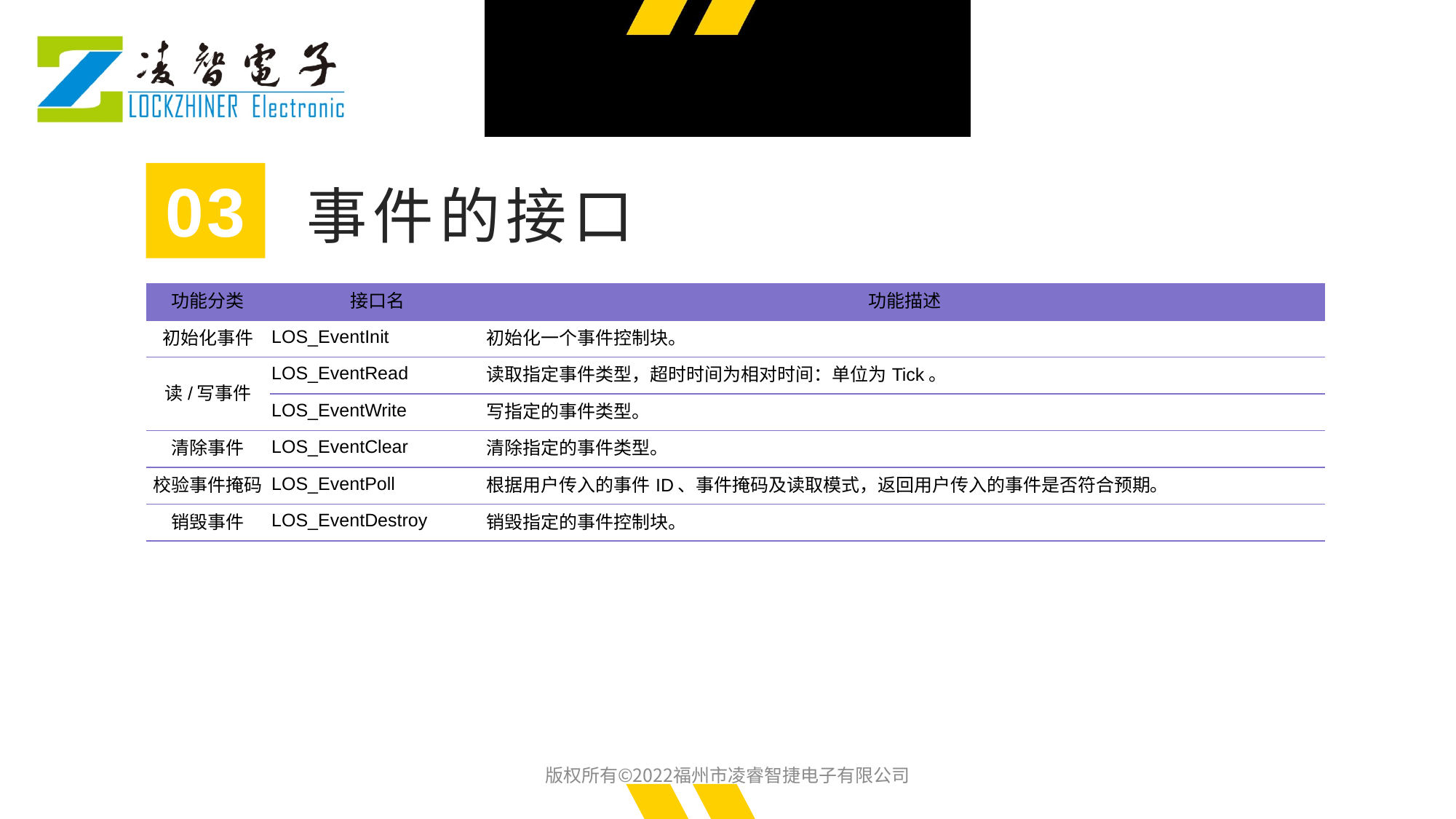

03
事件的接口
| 功能分类 | 接口名 | 功能描述 |
| --- | --- | --- |
| 初始化事件 | LOS\_EventInit | 初始化一个事件控制块。 |
| 读/写事件 | LOS\_EventRead | 读取指定事件类型，超时时间为相对时间：单位为Tick。 |
|  | LOS\_EventWrite | 写指定的事件类型。 |
| 清除事件 | LOS\_EventClear | 清除指定的事件类型。 |
| 校验事件掩码 | LOS\_EventPoll | 根据用户传入的事件ID、事件掩码及读取模式，返回用户传入的事件是否符合预期。 |
| 销毁事件 | LOS\_EventDestroy | 销毁指定的事件控制块。 |
版权所有©2022福州市凌睿智捷电子有限公司
7